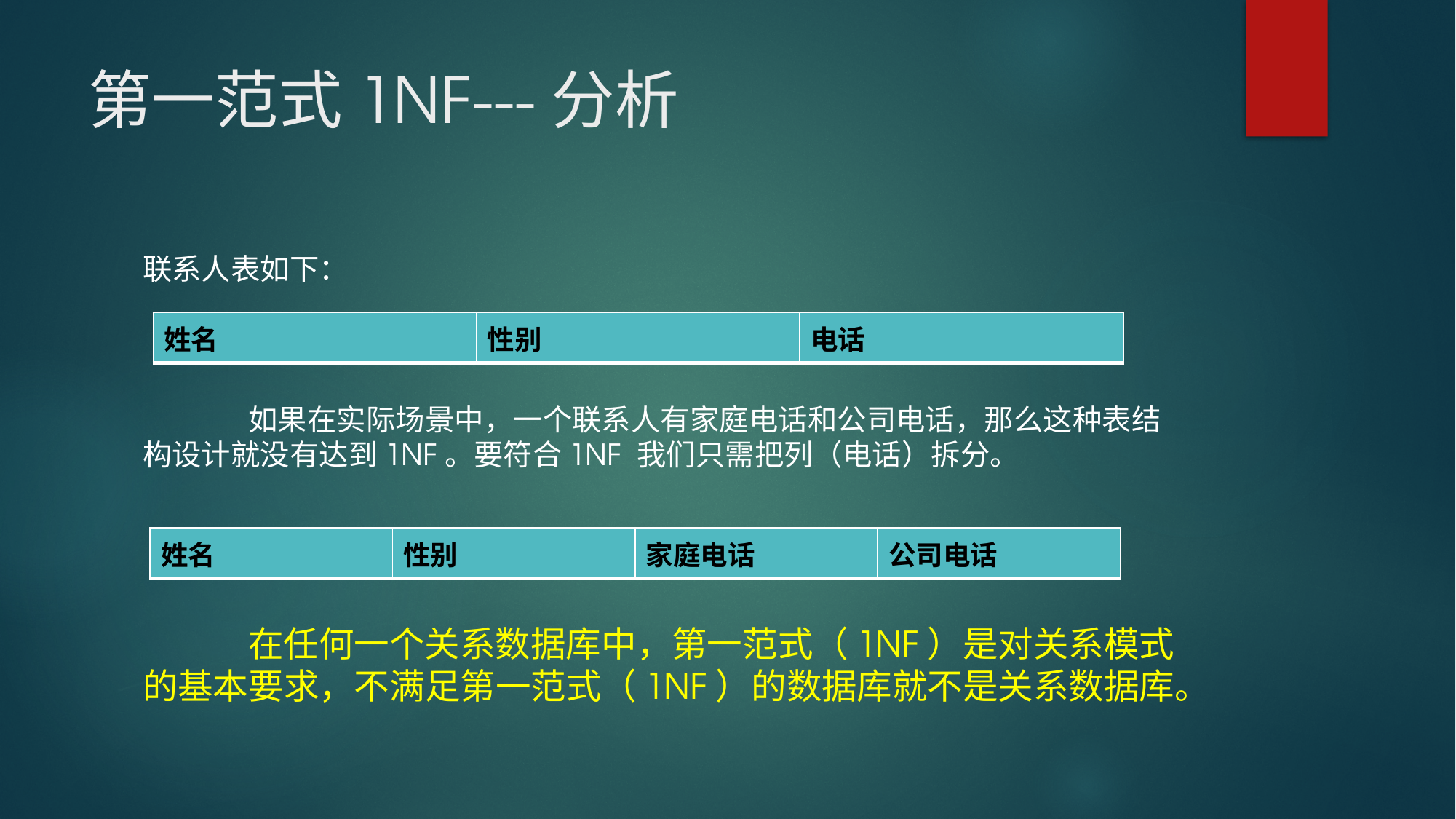

# 第一范式1NF---分析
联系人表如下：

	如果在实际场景中，一个联系人有家庭电话和公司电话，那么这种表结构设计就没有达到1NF。要符合1NF 我们只需把列（电话）拆分。

	在任何一个关系数据库中，第一范式（1NF）是对关系模式的基本要求，不满足第一范式（1NF）的数据库就不是关系数据库。

| 姓名 | 性别 | 电话 |
| --- | --- | --- |
| 姓名 | 性别 | 家庭电话 | 公司电话 |
| --- | --- | --- | --- |